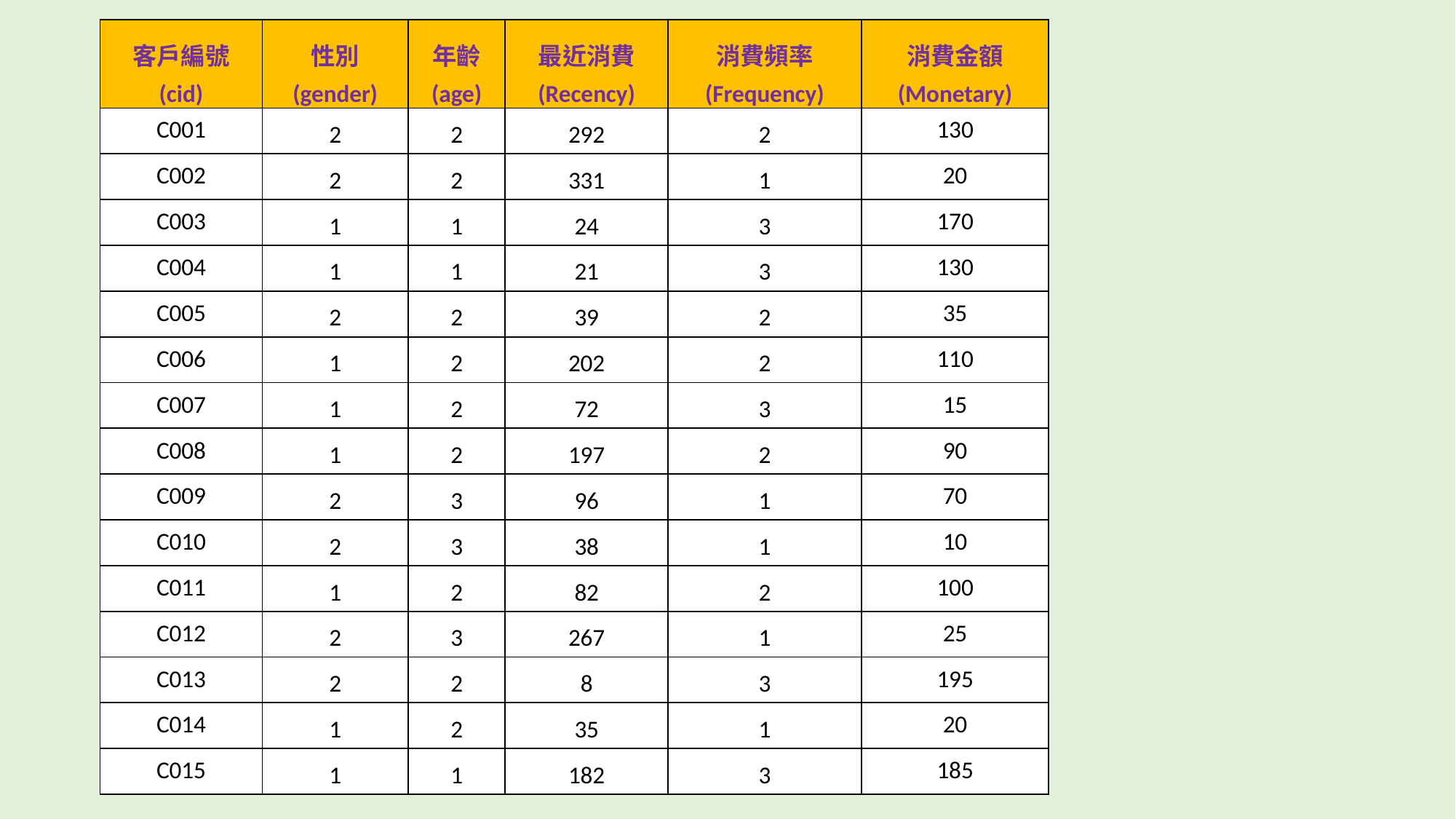

| 客戶編號 (cid) | 性別 (gender) | 年齡 (age) | 最近消費 (Recency) | 消費頻率 (Frequency) | 消費金額 (Monetary) |
| --- | --- | --- | --- | --- | --- |
| C001 | 2 | 2 | 292 | 2 | 130 |
| C002 | 2 | 2 | 331 | 1 | 20 |
| C003 | 1 | 1 | 24 | 3 | 170 |
| C004 | 1 | 1 | 21 | 3 | 130 |
| C005 | 2 | 2 | 39 | 2 | 35 |
| C006 | 1 | 2 | 202 | 2 | 110 |
| C007 | 1 | 2 | 72 | 3 | 15 |
| C008 | 1 | 2 | 197 | 2 | 90 |
| C009 | 2 | 3 | 96 | 1 | 70 |
| C010 | 2 | 3 | 38 | 1 | 10 |
| C011 | 1 | 2 | 82 | 2 | 100 |
| C012 | 2 | 3 | 267 | 1 | 25 |
| C013 | 2 | 2 | 8 | 3 | 195 |
| C014 | 1 | 2 | 35 | 1 | 20 |
| C015 | 1 | 1 | 182 | 3 | 185 |